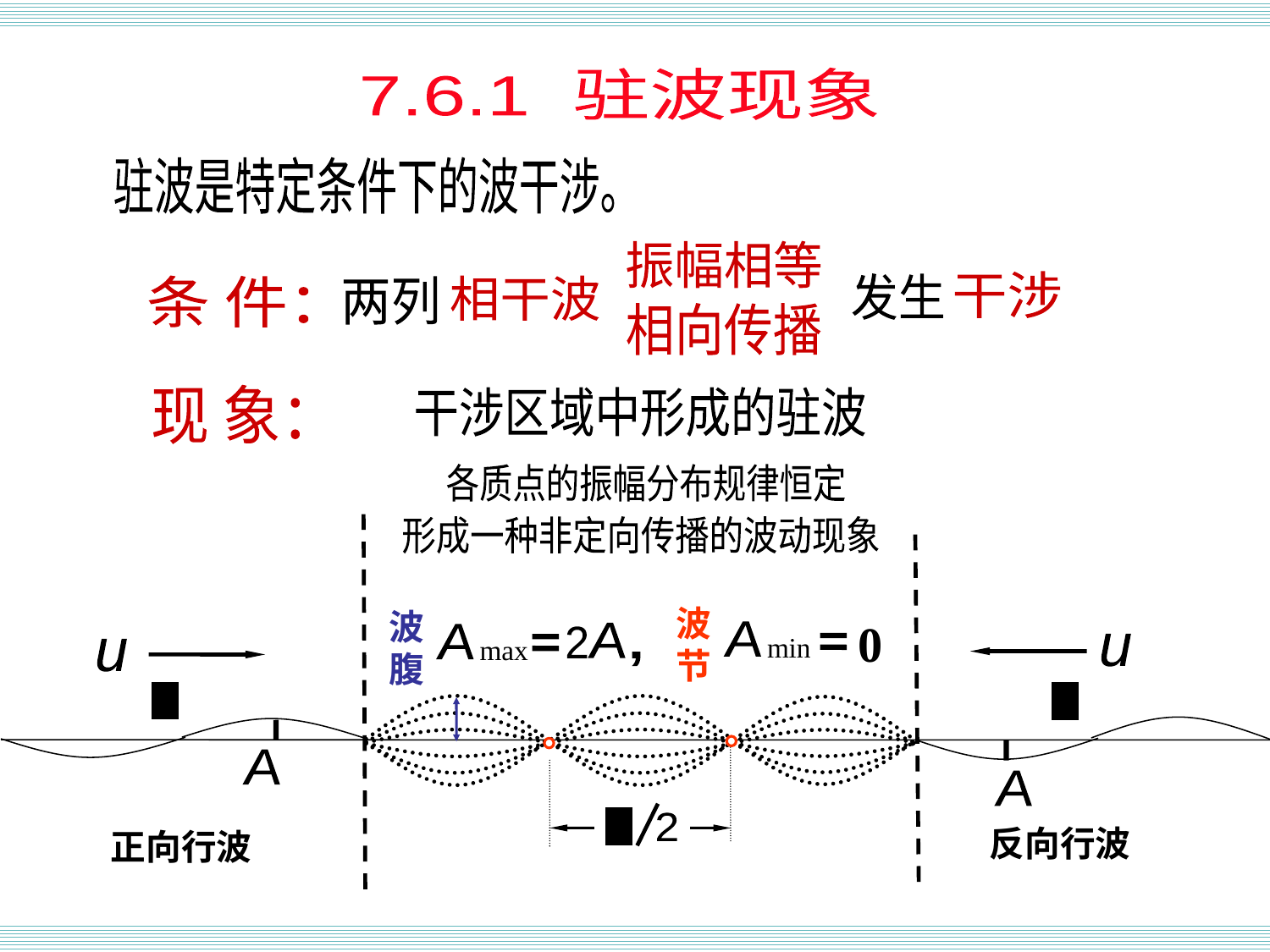

驻波现象
7.6.1  驻波现象
驻波是特定条件下的波干涉。
振幅相等

干涉
发生
条 件：
相干波
两列
相向传播
现 象：
干涉区域中形成的驻波
各质点的振幅分布规律恒定
形成一种非定向传播的波动现象

u
u

λ
λ

A
A
反向行波
正向行波
波节
波腹
0
A
min
A
2
A
max

,

λ
2